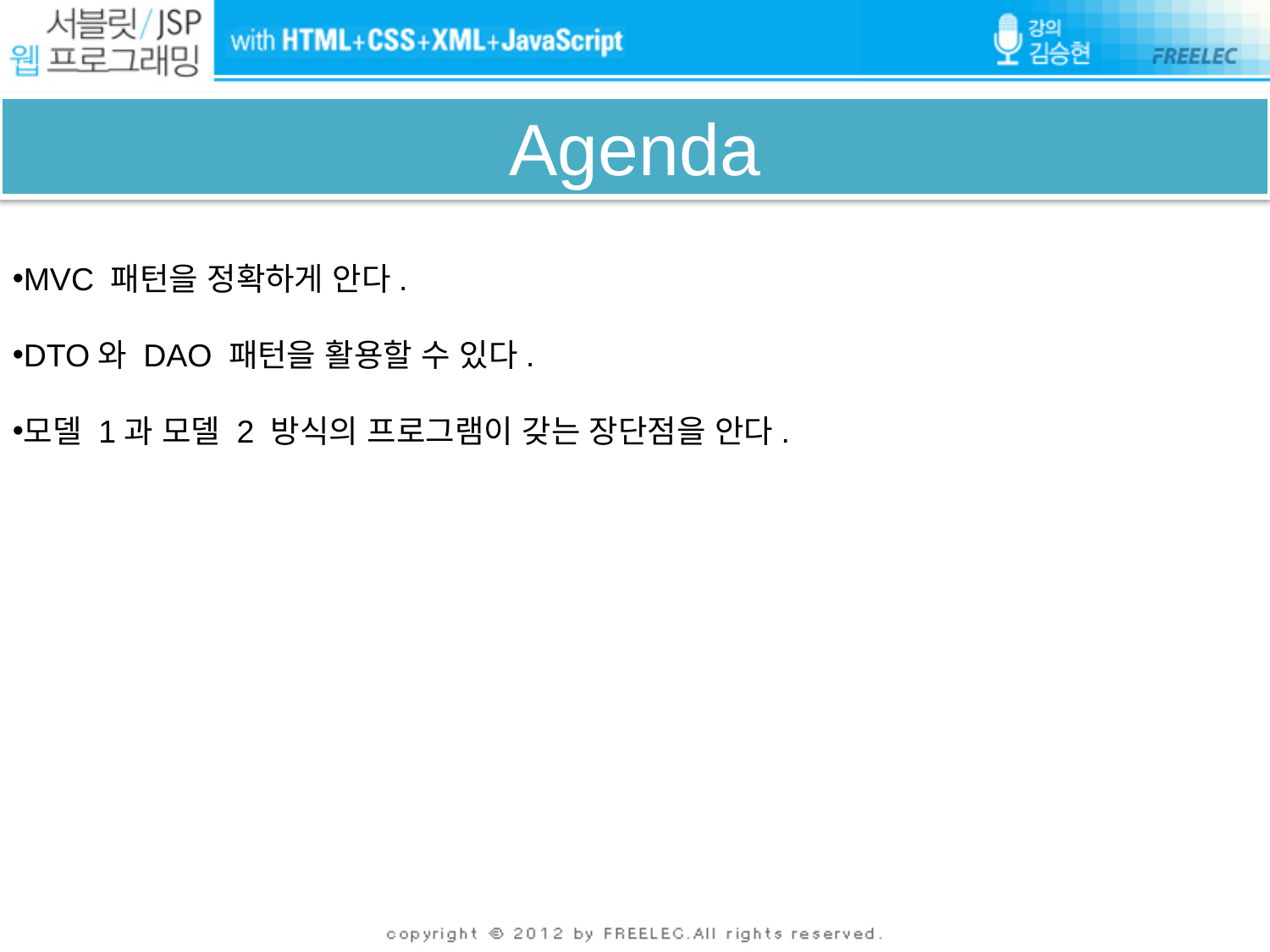

# Agenda
MVC 패턴을 정확하게 안다.

DTO와 DAO 패턴을 활용할 수 있다.

모델 1과 모델 2 방식의 프로그램이 갖는 장단점을 안다.